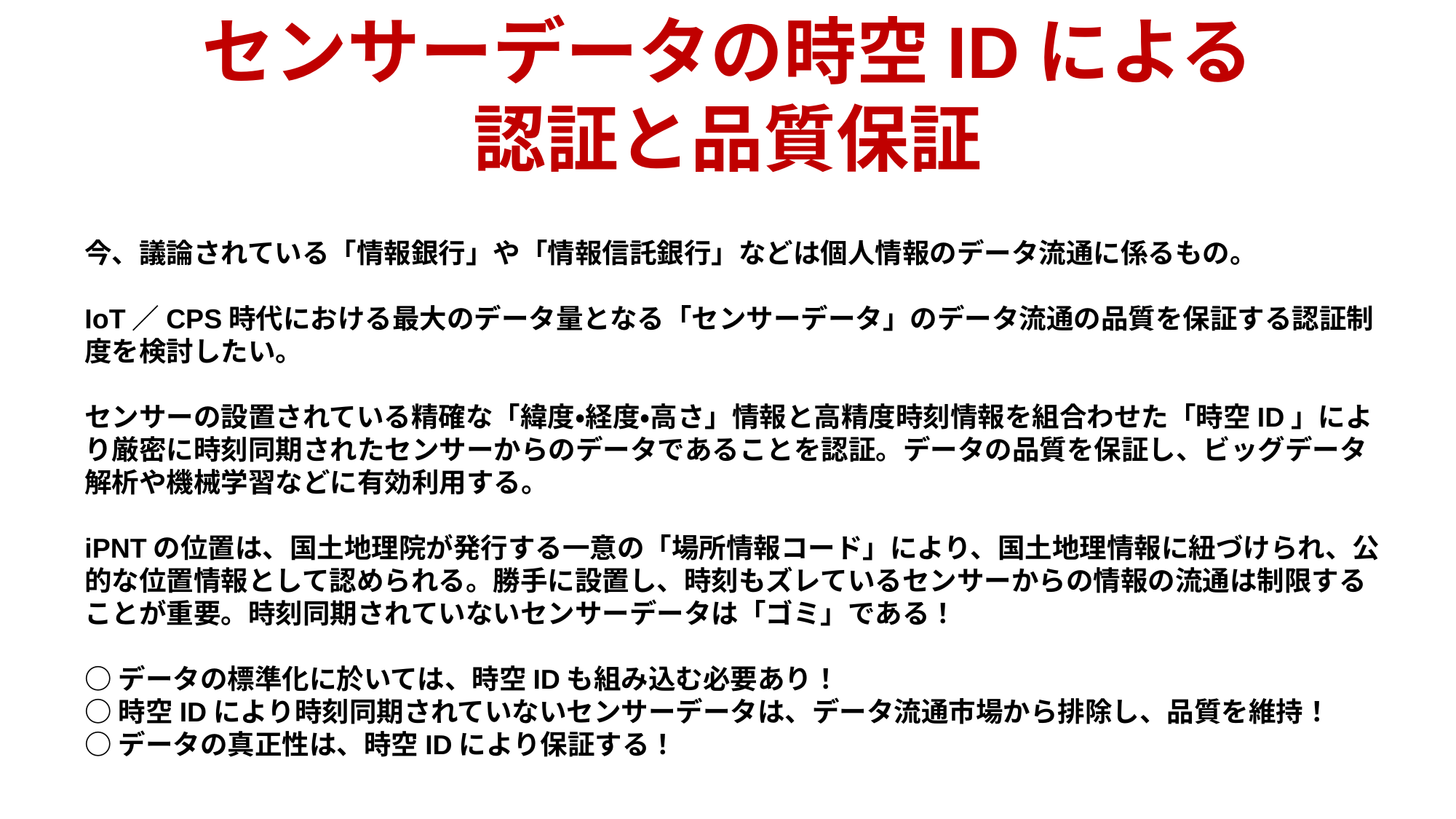

センサーデータの時空IDによる
認証と品質保証
今、議論されている「情報銀行」や「情報信託銀行」などは個人情報のデータ流通に係るもの。

IoT／CPS時代における最大のデータ量となる「センサーデータ」のデータ流通の品質を保証する認証制度を検討したい。

センサーの設置されている精確な「緯度・経度・高さ」情報と高精度時刻情報を組合わせた「時空ID」により厳密に時刻同期されたセンサーからのデータであることを認証。データの品質を保証し、ビッグデータ解析や機械学習などに有効利用する。

iPNTの位置は、国土地理院が発行する一意の「場所情報コード」により、国土地理情報に紐づけられ、公的な位置情報として認められる。勝手に設置し、時刻もズレているセンサーからの情報の流通は制限することが重要。時刻同期されていないセンサーデータは「ゴミ」である！

○データの標準化に於いては、時空IDも組み込む必要あり！
○時空IDにより時刻同期されていないセンサーデータは、データ流通市場から排除し、品質を維持！
○データの真正性は、時空IDにより保証する！